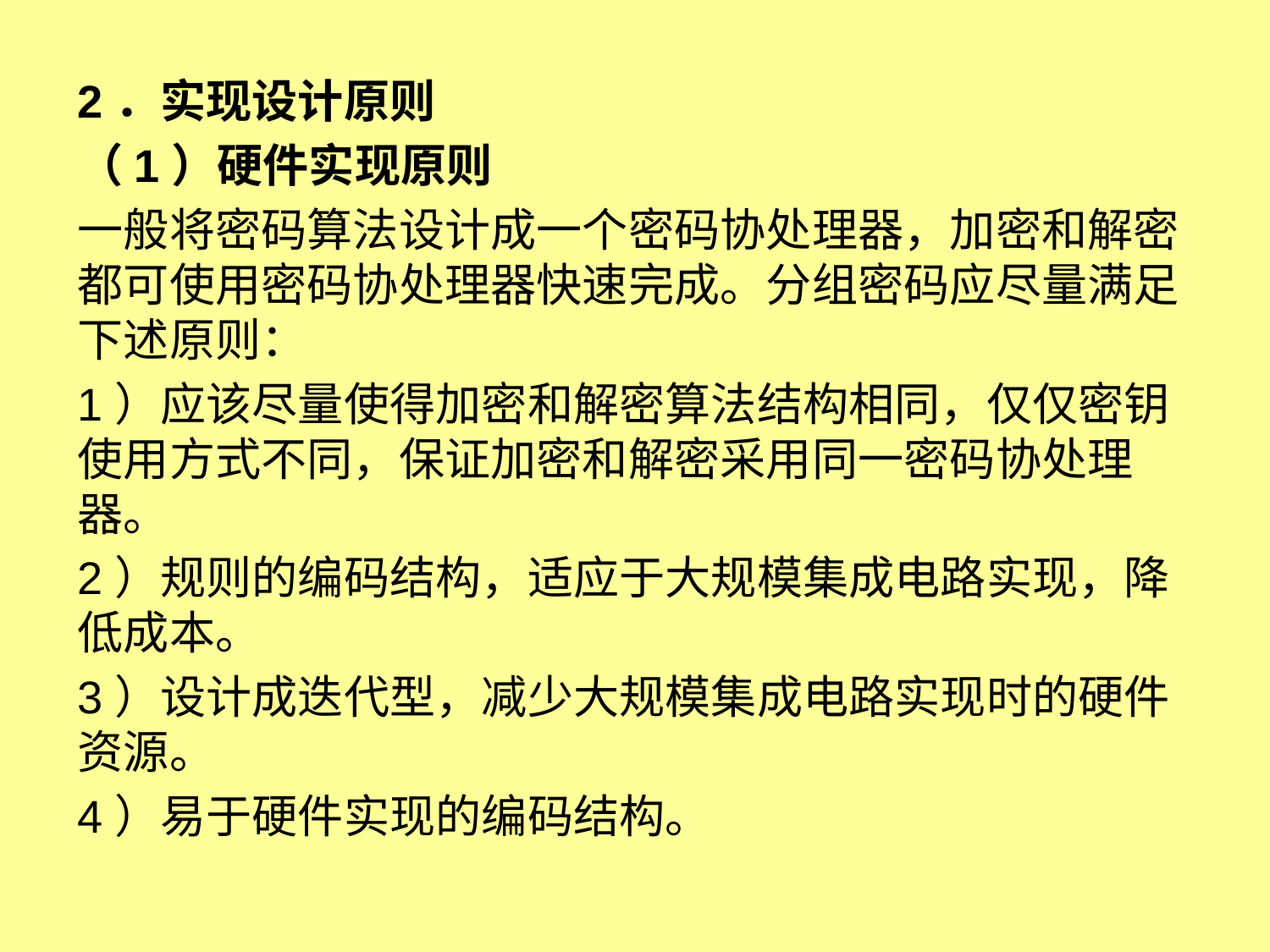

2．实现设计原则
（1）硬件实现原则
一般将密码算法设计成一个密码协处理器，加密和解密都可使用密码协处理器快速完成。分组密码应尽量满足下述原则：
1）应该尽量使得加密和解密算法结构相同，仅仅密钥使用方式不同，保证加密和解密采用同一密码协处理器。
2）规则的编码结构，适应于大规模集成电路实现，降低成本。
3）设计成迭代型，减少大规模集成电路实现时的硬件资源。
4）易于硬件实现的编码结构。